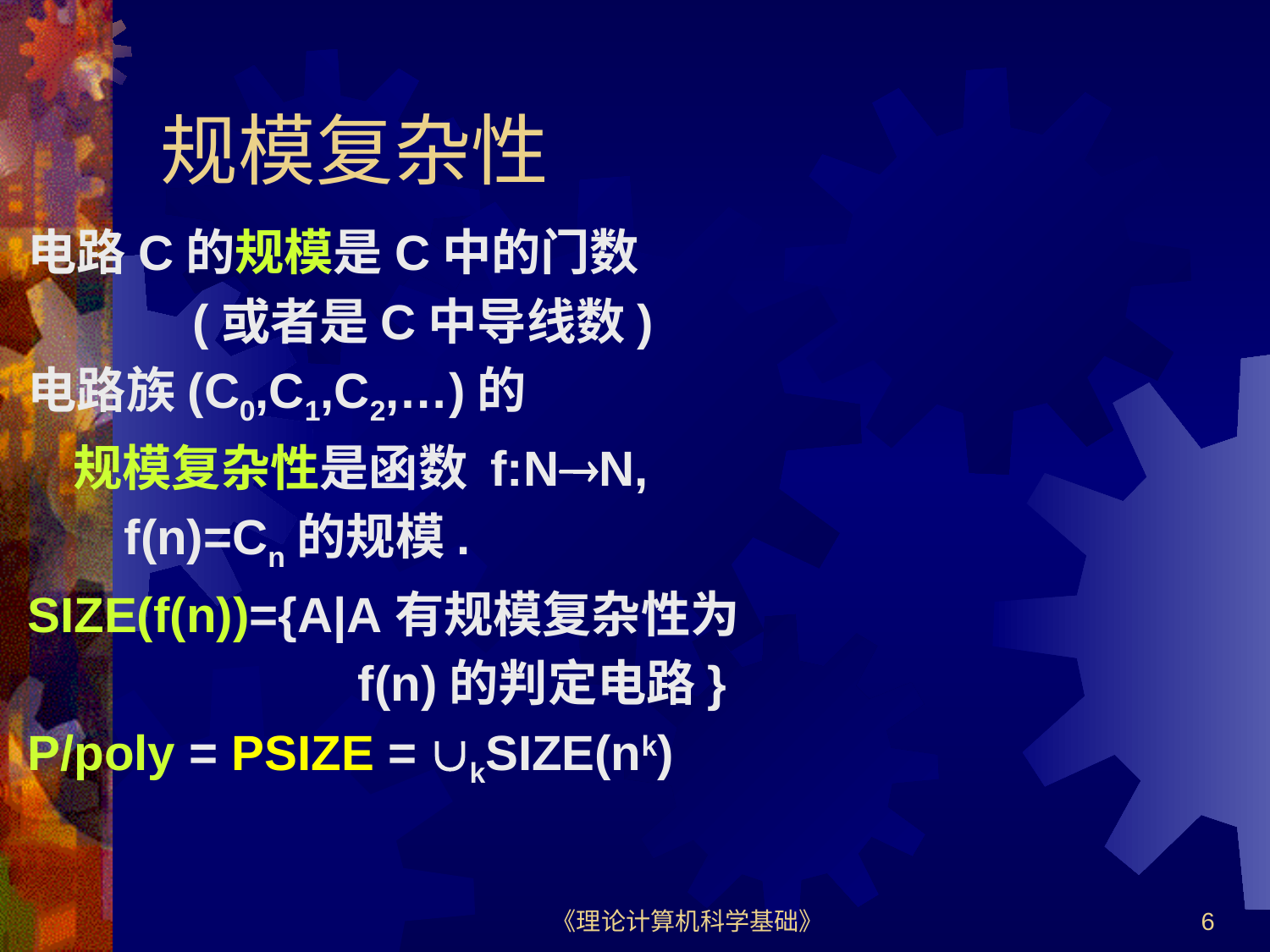

# 规模复杂性
电路C的规模是C中的门数
            (或者是C中导线数)
电路族(C0,C1,C2,…)的
   规模复杂性是函数 f:N→N,
       f(n)=Cn的规模.
SIZE(f(n))={A|A有规模复杂性为
                        f(n)的判定电路}
P/poly = PSIZE = ∪kSIZE(nk)
《理论计算机科学基础》
6